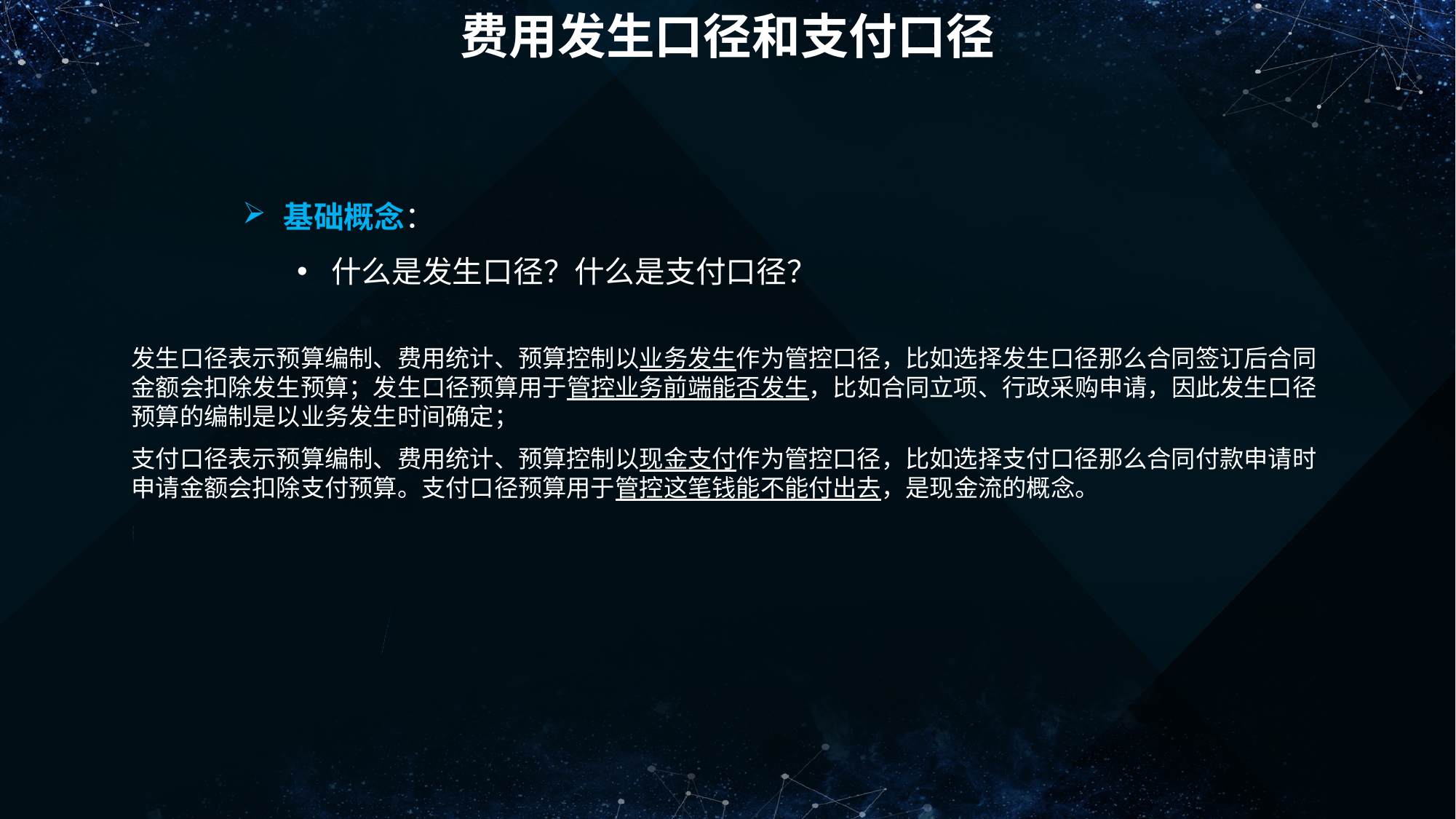

费用发生口径和支付口径
基础概念：
什么是发生口径？什么是支付口径？
发生口径表示预算编制、费用统计、预算控制以业务发生作为管控口径，比如选择发生口径那么合同签订后合同
金额会扣除发生预算；发生口径预算用于管控业务前端能否发生，比如合同立项、行政采购申请，因此发生口径预算的编制是以业务发生时间确定；
支付口径表示预算编制、费用统计、预算控制以现金支付作为管控口径，比如选择支付口径那么合同付款申请时申请金额会扣除支付预算。支付口径预算用于管控这笔钱能不能付出去，是现金流的概念。